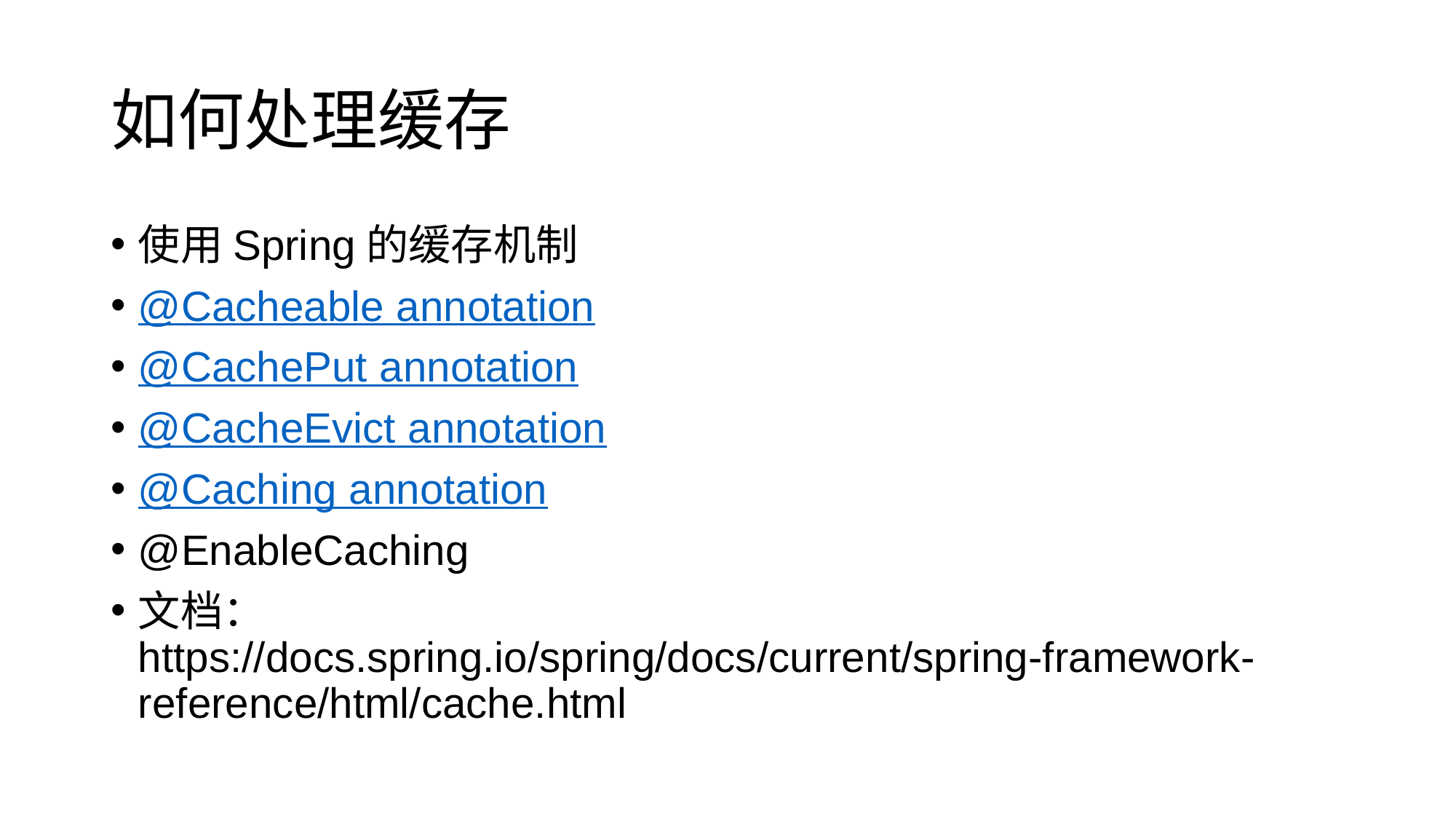

# 如何处理缓存
使用Spring的缓存机制
@Cacheable annotation
@CachePut annotation
@CacheEvict annotation
@Caching annotation
@EnableCaching
文档：
https://docs.spring.io/spring/docs/current/spring-framework-reference/html/cache.html